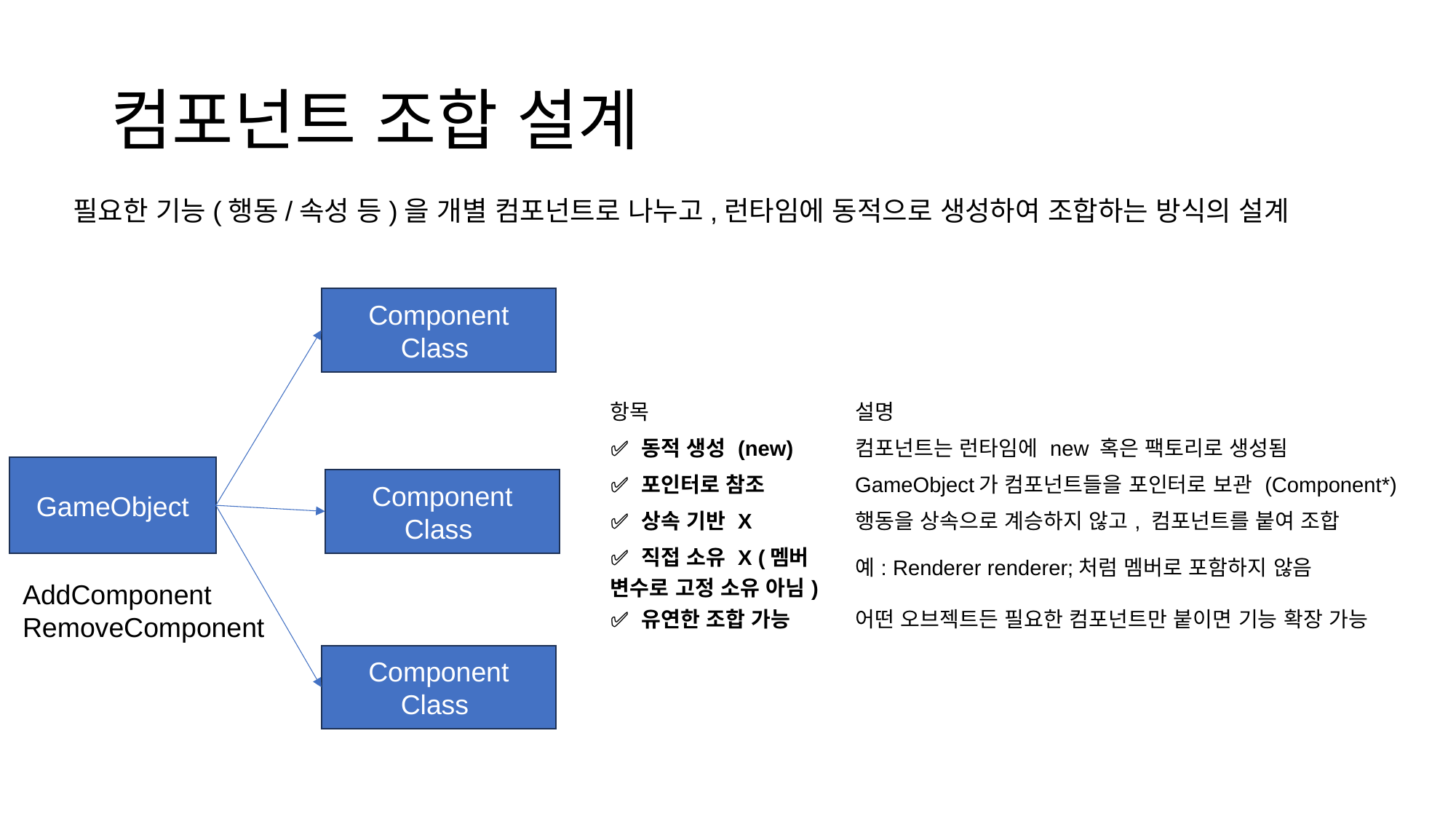

# 컴포넌트 조합 설계
필요한 기능(행동/속성 등)을 개별 컴포넌트로 나누고,런타임에 동적으로 생성하여 조합하는 방식의 설계
Component Class
| 항목 | 설명 |
| --- | --- |
| ✅ 동적 생성 (new) | 컴포넌트는 런타임에 new 혹은 팩토리로 생성됨 |
| ✅ 포인터로 참조 | GameObject가 컴포넌트들을 포인터로 보관 (Component\*) |
| ✅ 상속 기반 X | 행동을 상속으로 계승하지 않고, 컴포넌트를 붙여 조합 |
| ✅ 직접 소유 X (멤버 변수로 고정 소유 아님) | 예: Renderer renderer;처럼 멤버로 포함하지 않음 |
| ✅ 유연한 조합 가능 | 어떤 오브젝트든 필요한 컴포넌트만 붙이면 기능 확장 가능 |
GameObject
Component Class
AddComponent
RemoveComponent
Component Class